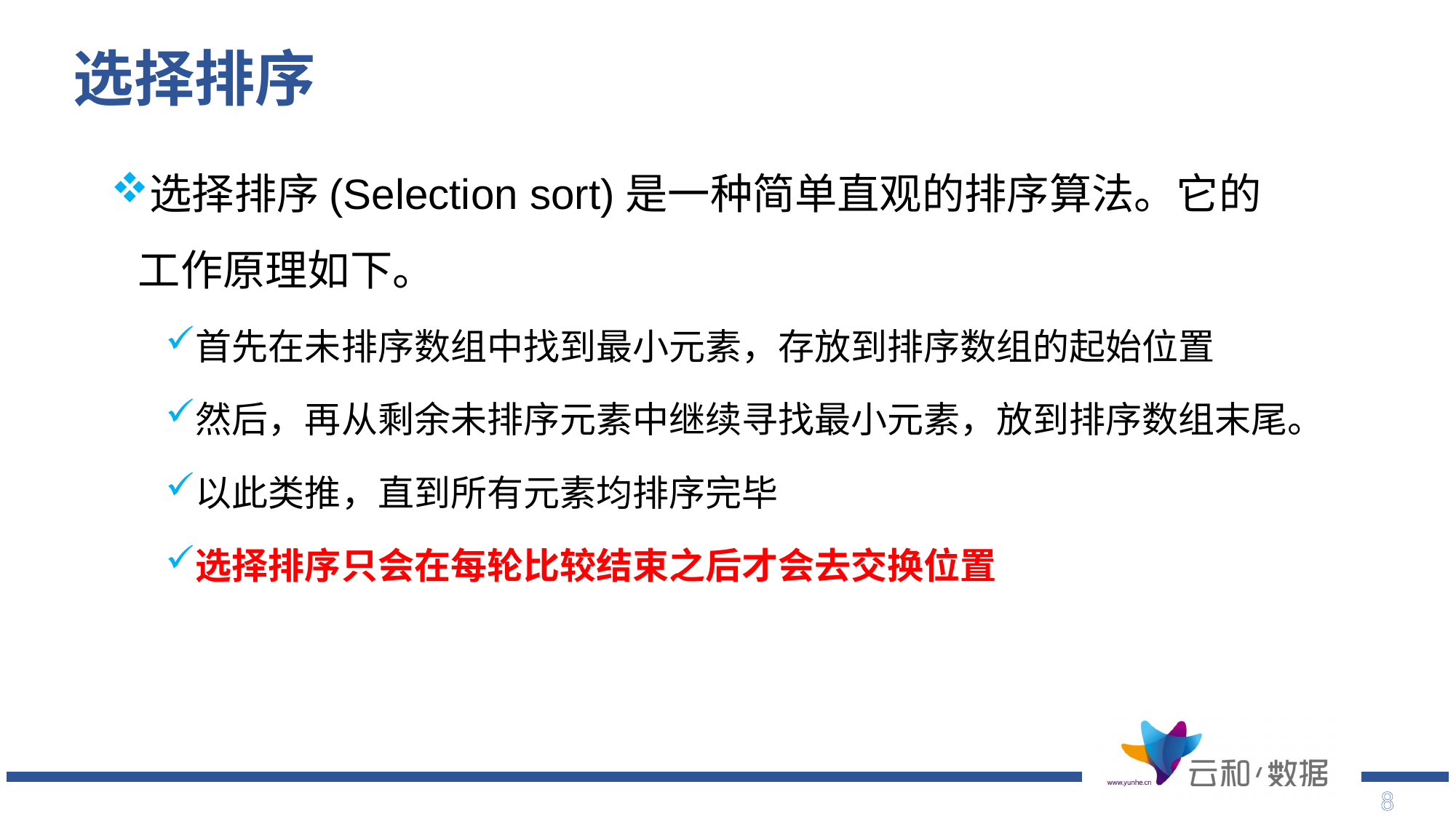

# 选择排序
选择排序(Selection sort)是一种简单直观的排序算法。它的工作原理如下。
首先在未排序数组中找到最小元素，存放到排序数组的起始位置
然后，再从剩余未排序元素中继续寻找最小元素，放到排序数组末尾。
以此类推，直到所有元素均排序完毕
选择排序只会在每轮比较结束之后才会去交换位置